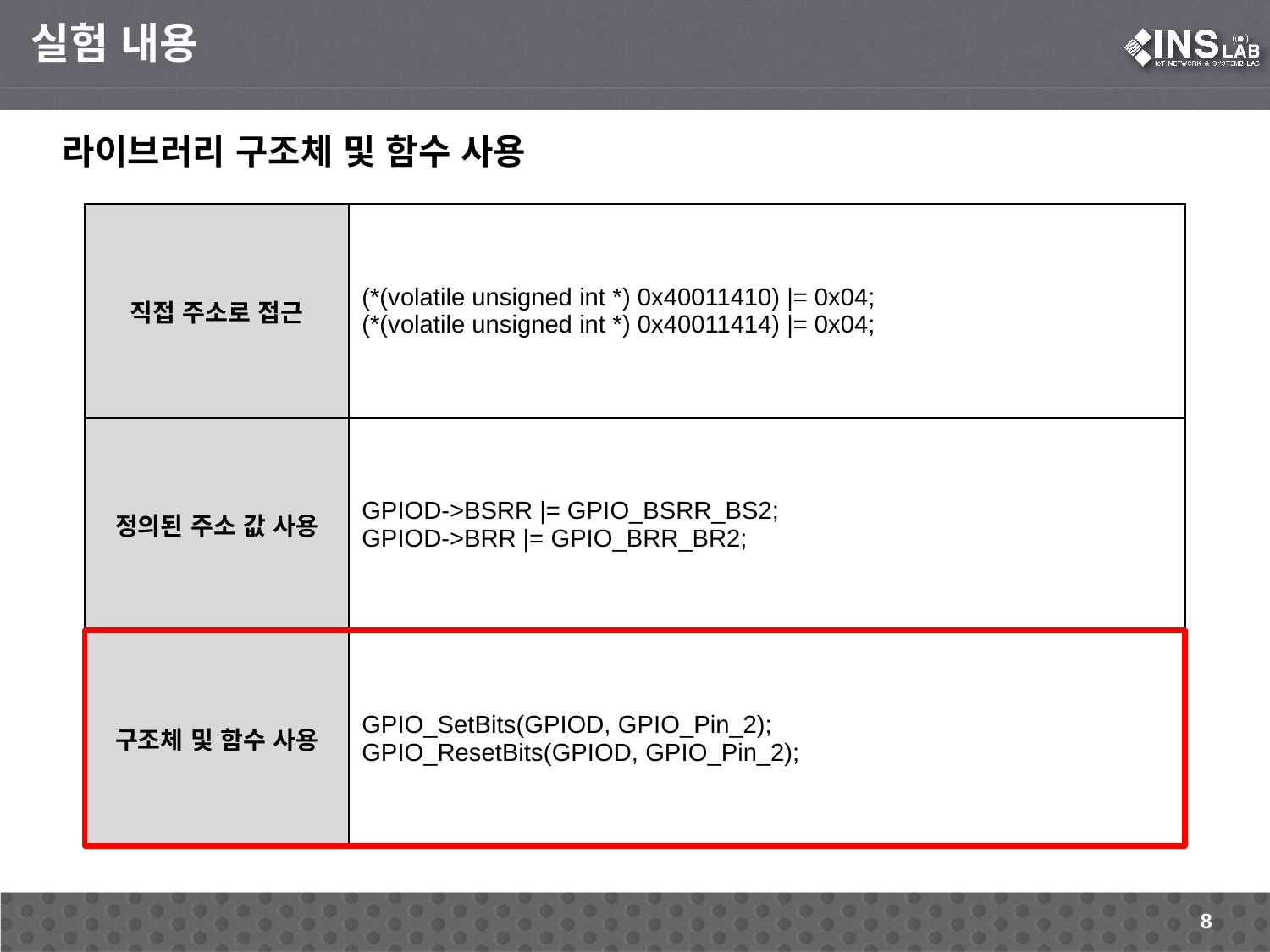

실험 내용
라이브러리 구조체 및 함수 사용
| 직접 주소로 접근 | (\*(volatile unsigned int \*) 0x40011410) |= 0x04; (\*(volatile unsigned int \*) 0x40011414) |= 0x04; |
| --- | --- |
| 정의된 주소 값 사용 | GPIOD->BSRR |= GPIO\_BSRR\_BS2; GPIOD->BRR |= GPIO\_BRR\_BR2; |
| 구조체 및 함수 사용 | GPIO\_SetBits(GPIOD, GPIO\_Pin\_2); GPIO\_ResetBits(GPIOD, GPIO\_Pin\_2); |

8